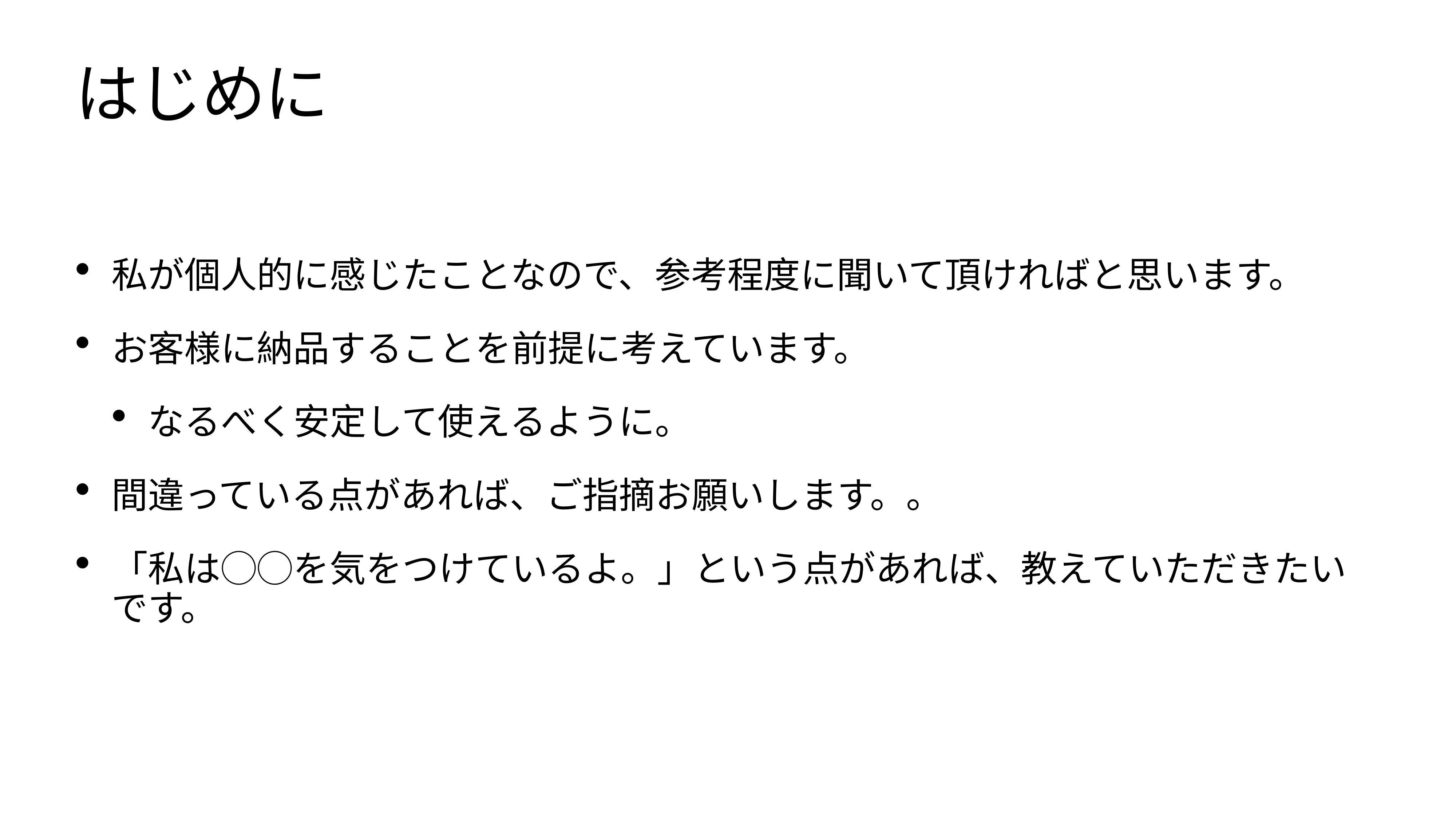

# はじめに
私が個人的に感じたことなので、参考程度に聞いて頂ければと思います。
お客様に納品することを前提に考えています。
なるべく安定して使えるように。
間違っている点があれば、ご指摘お願いします。。
「私は◯◯を気をつけているよ。」という点があれば、教えていただきたいです。